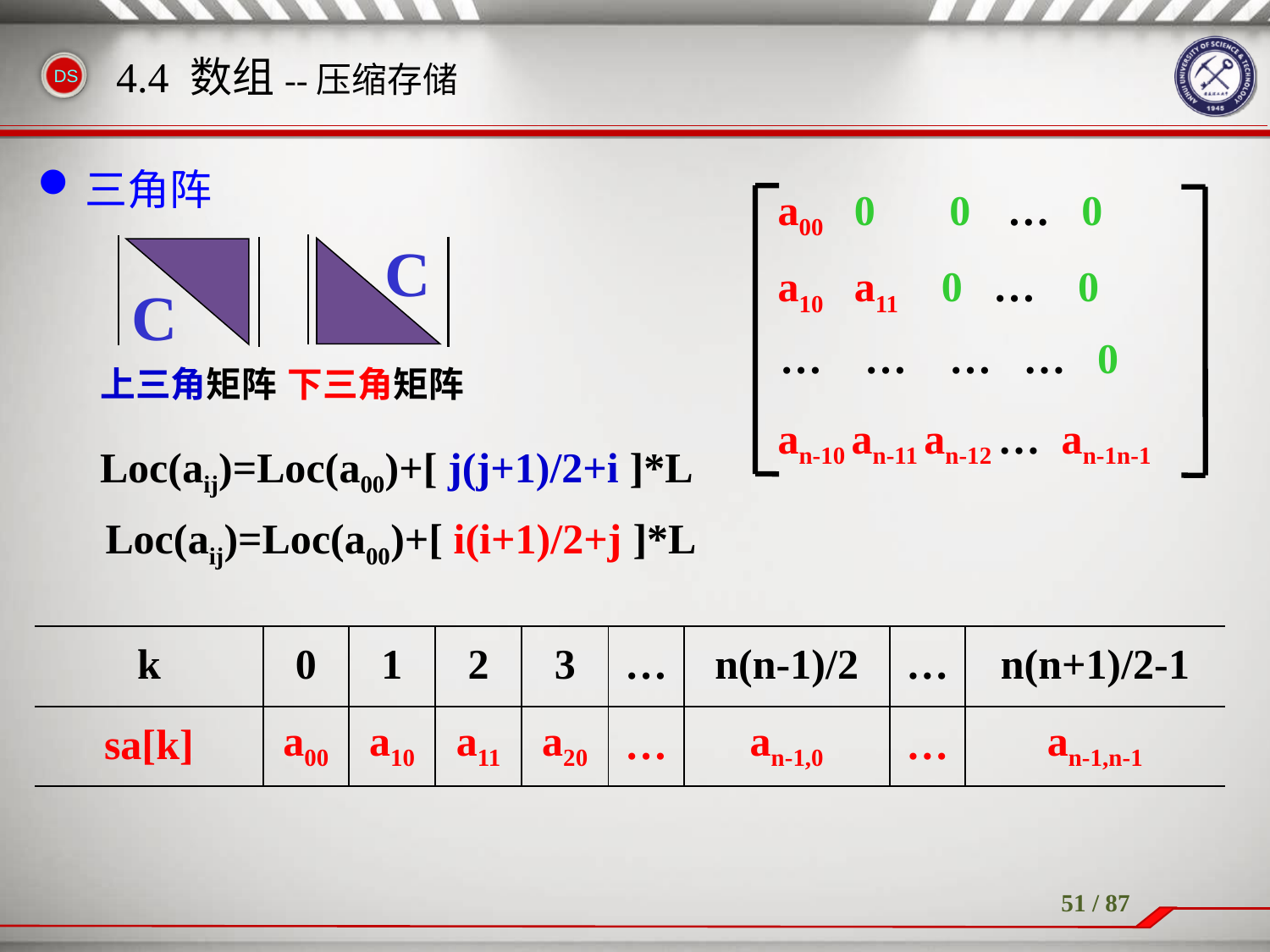

# 4.4 数组--压缩存储
三角阵

a00     0       0      …   0

a10     a11       0     …    0
…    …    …   …   0
an-10 an-11 an-12 …  an-1n-1
C

C
上三角矩阵
下三角矩阵
Loc(aij)=Loc(a00)+[ j(j+1)/2+i ]*L
Loc(aij)=Loc(a00)+[ i(i+1)/2+j ]*L
| k | 0 | 1 | 2 | 3 | … | n(n-1)/2 | … | n(n+1)/2-1 |
| --- | --- | --- | --- | --- | --- | --- | --- | --- |
| sa[k] | a00 | a10 | a11 | a20 | … | an-1,0 | … | an-1,n-1 |